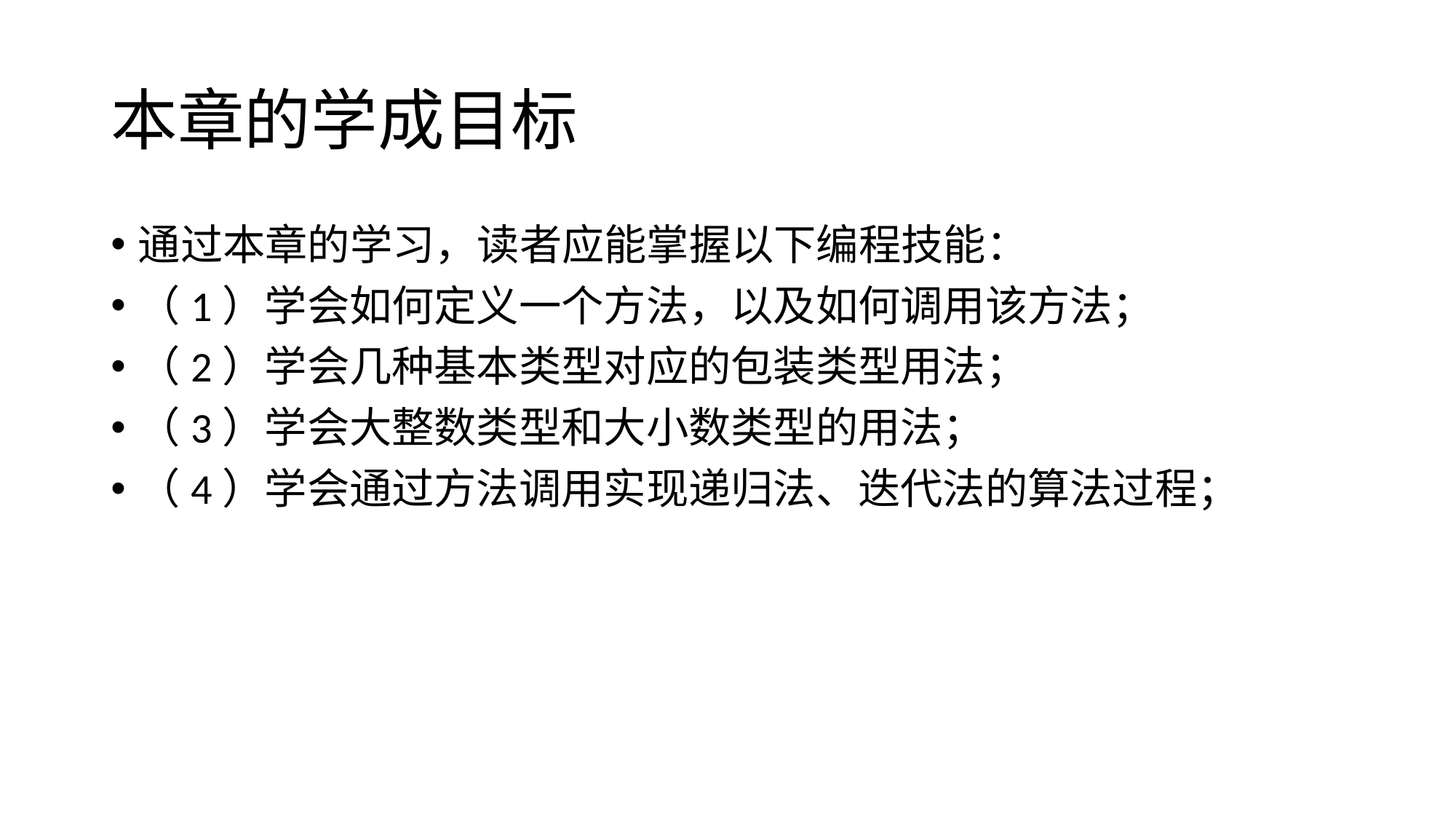

# 本章的学成目标
通过本章的学习，读者应能掌握以下编程技能：
（1）学会如何定义一个方法，以及如何调用该方法；
（2）学会几种基本类型对应的包装类型用法；
（3）学会大整数类型和大小数类型的用法；
（4）学会通过方法调用实现递归法、迭代法的算法过程；